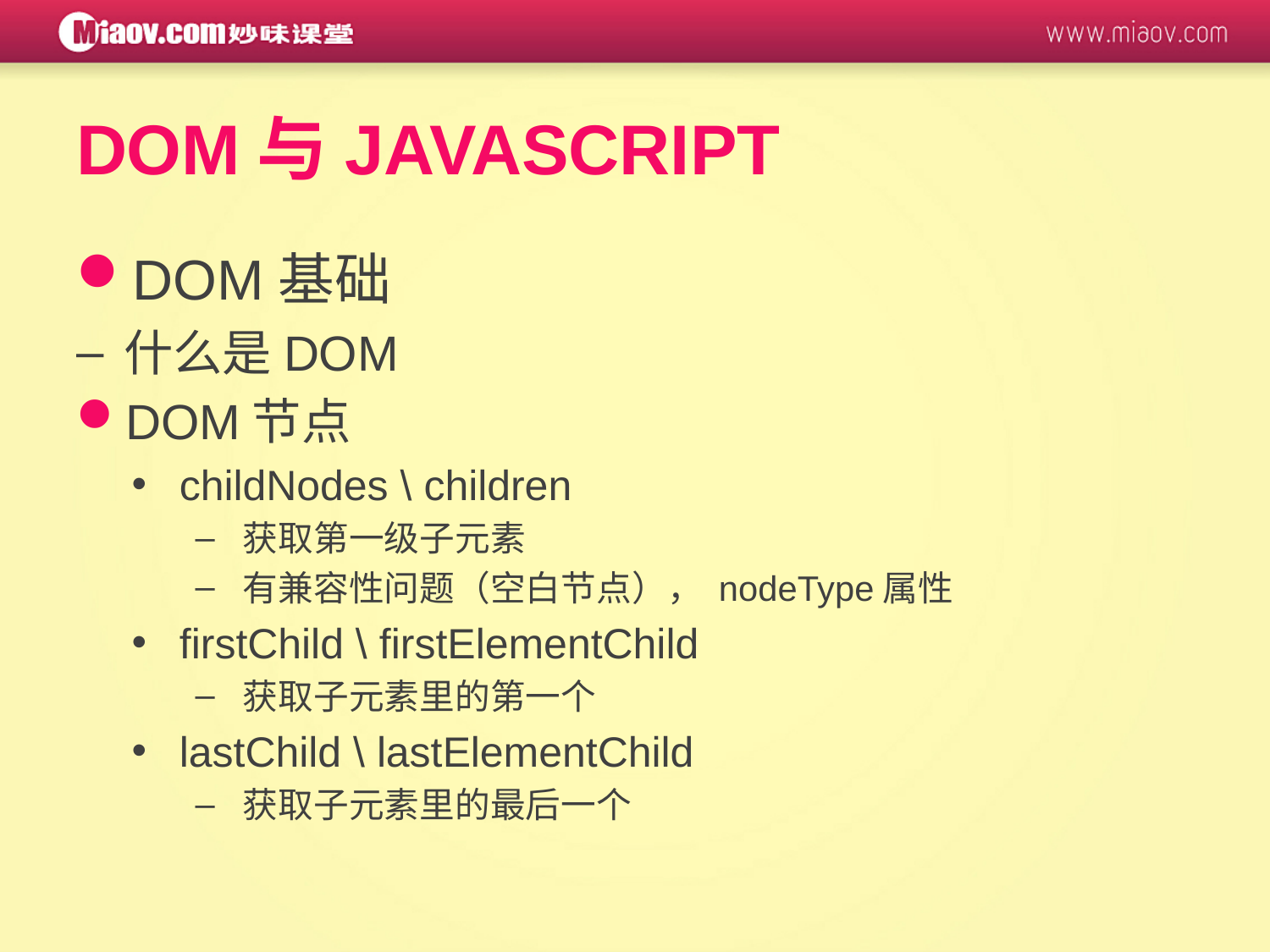

# DOM与JAVASCRIPT
DOM基础
什么是DOM
DOM节点
childNodes \ children
获取第一级子元素
有兼容性问题（空白节点）， nodeType属性
firstChild \ firstElementChild
获取子元素里的第一个
lastChild \ lastElementChild
获取子元素里的最后一个